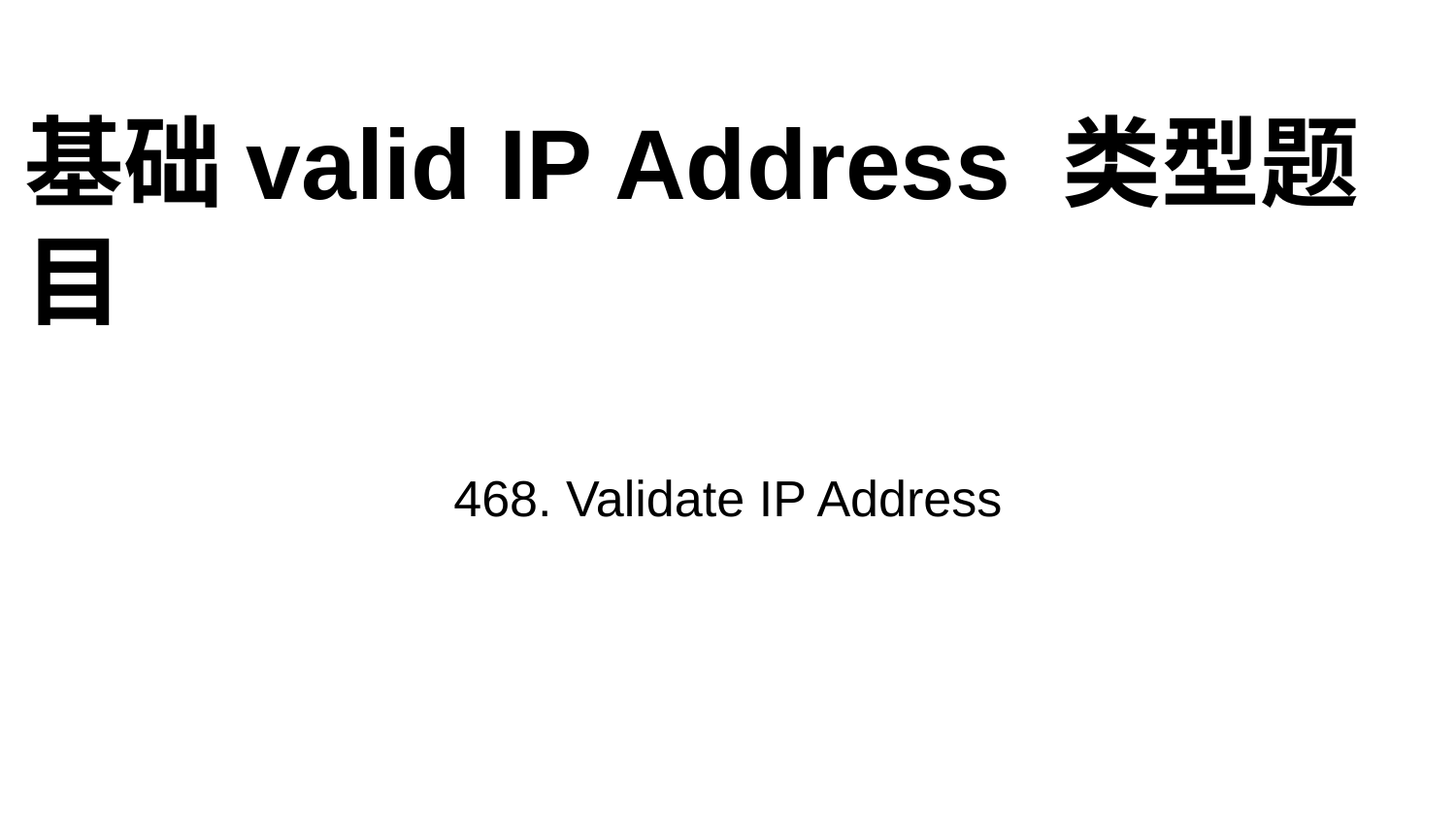

# 基础valid IP Address 类型题目
468. Validate IP Address